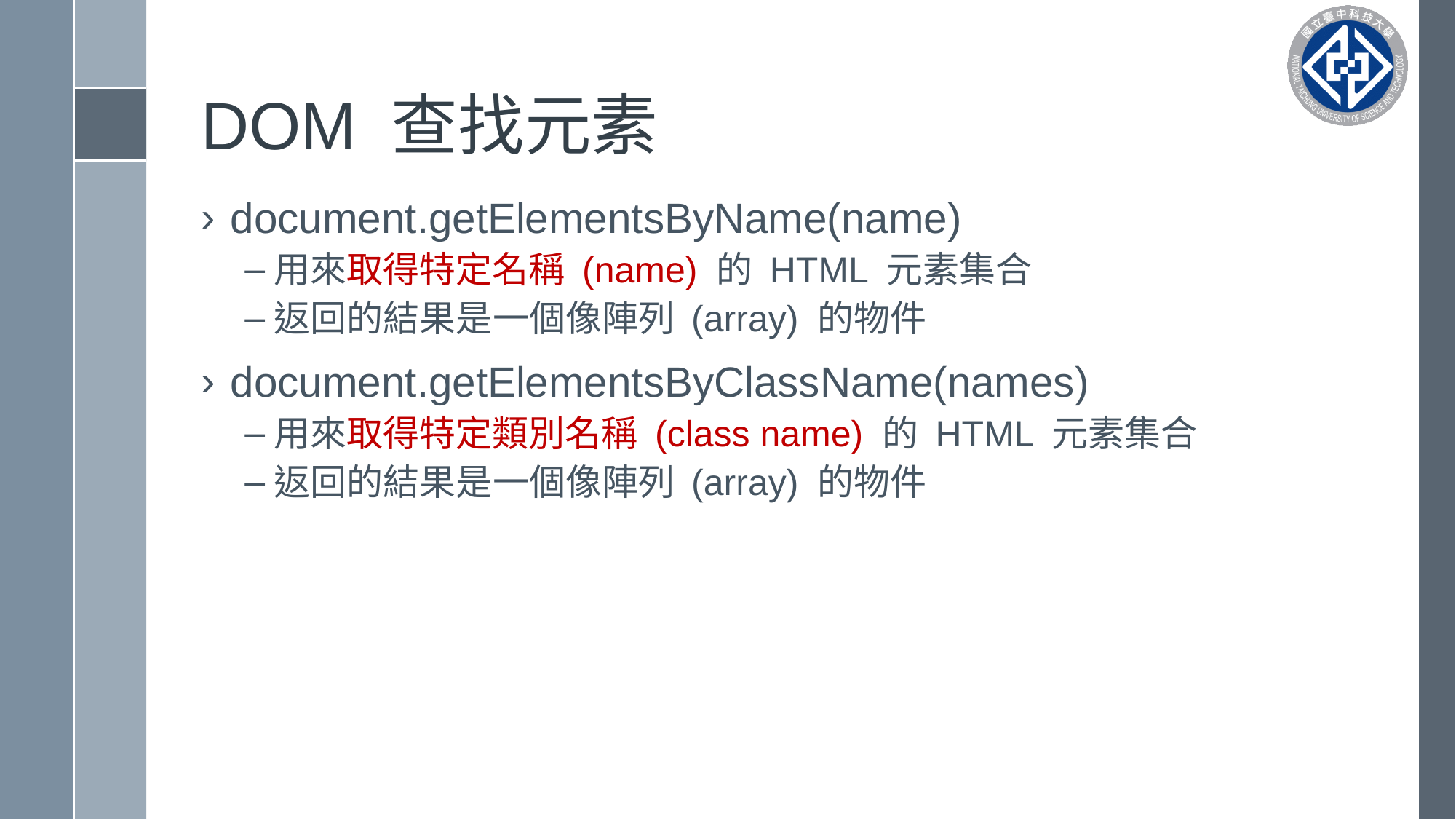

# DOM 查找元素
document.getElementsByName(name)
用來取得特定名稱 (name) 的 HTML 元素集合
返回的結果是一個像陣列 (array) 的物件
document.getElementsByClassName(names)
用來取得特定類別名稱 (class name) 的 HTML 元素集合
返回的結果是一個像陣列 (array) 的物件